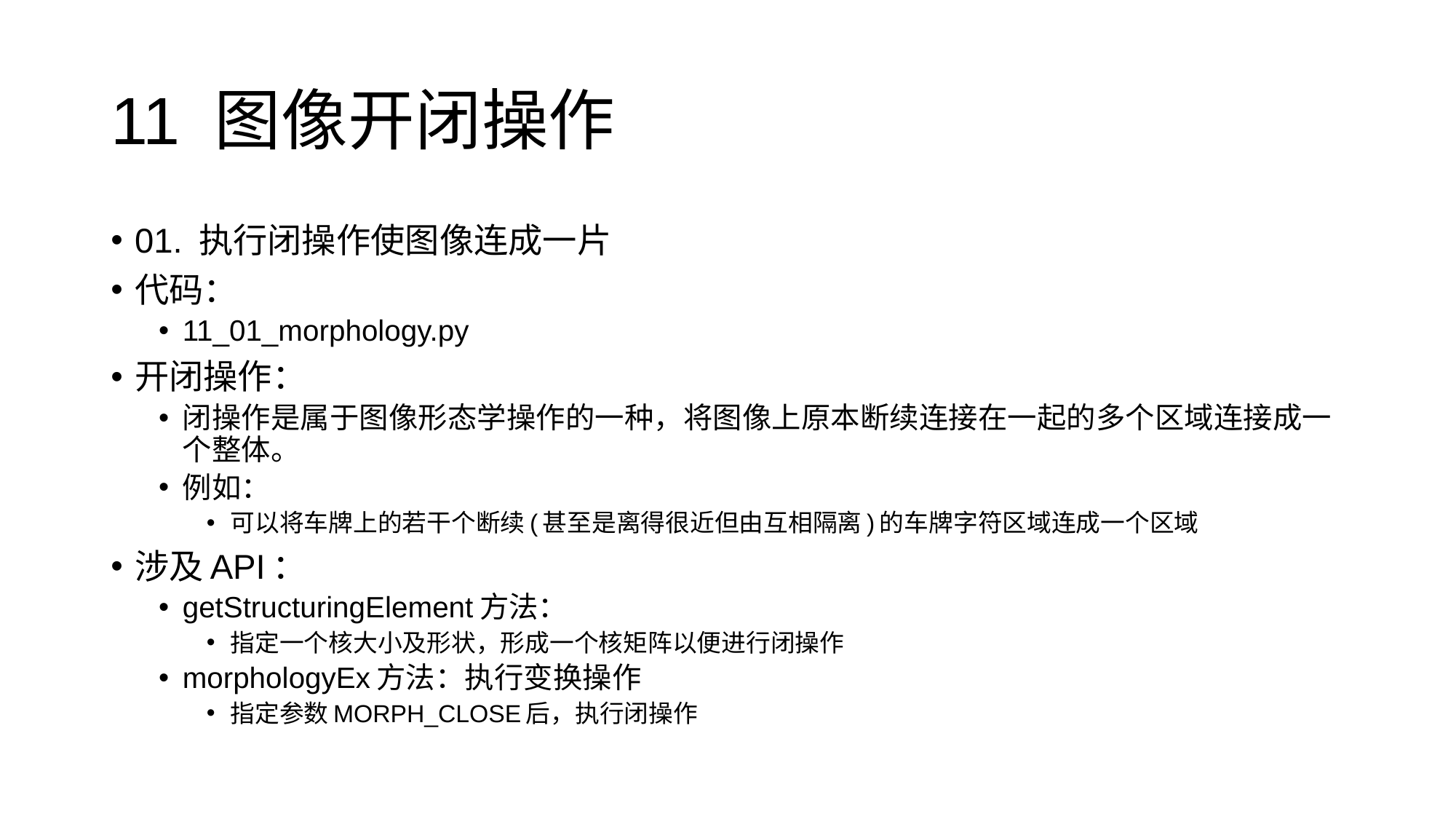

# 11 图像开闭操作
01. 执行闭操作使图像连成一片
代码：
11_01_morphology.py
开闭操作：
闭操作是属于图像形态学操作的一种，将图像上原本断续连接在一起的多个区域连接成一个整体。
例如：
可以将车牌上的若干个断续(甚至是离得很近但由互相隔离)的车牌字符区域连成一个区域
涉及API：
getStructuringElement方法：
指定一个核大小及形状，形成一个核矩阵以便进行闭操作
morphologyEx方法：执行变换操作
指定参数MORPH_CLOSE后，执行闭操作